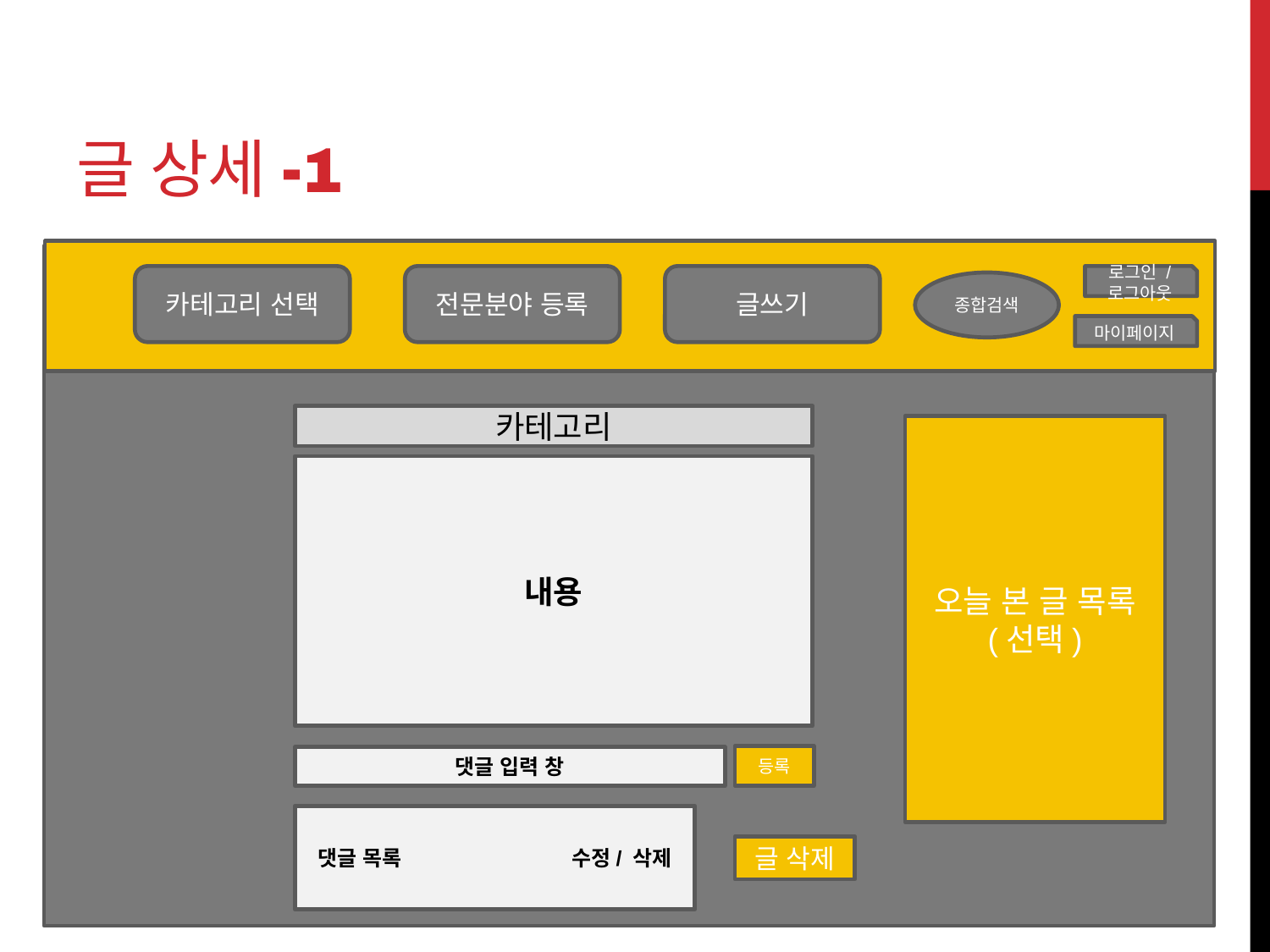

# 글 상세-1

카테고리 선택
전문분야 등록
글쓰기
로그인 / 로그아웃
종합검색
마이페이지
카테고리
오늘 본 글 목록
(선택)
내용
등록
댓글 입력 창
댓글 목록		수정/ 삭제
글 삭제